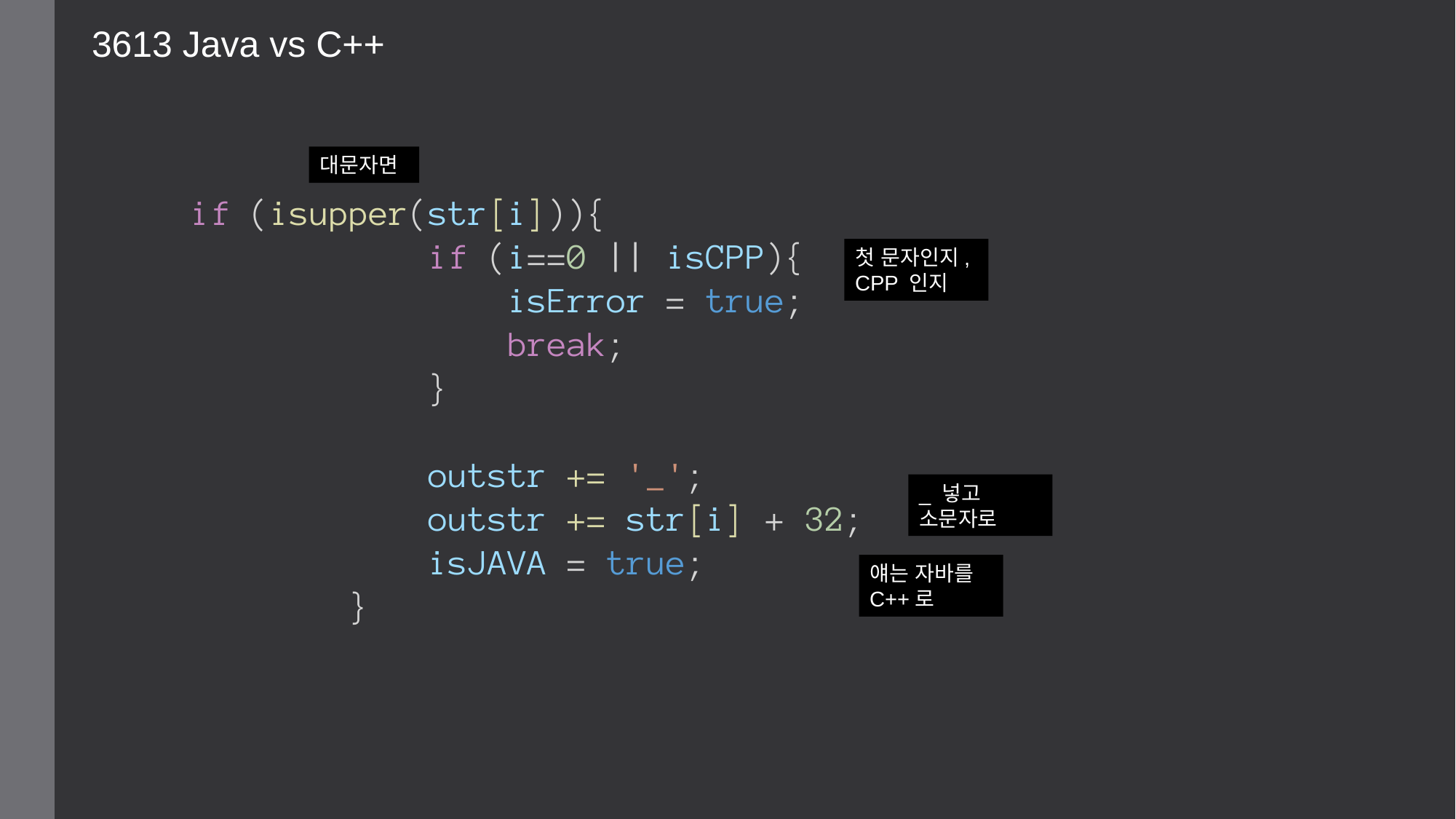

3613 Java vs C++
대문자면
if (isupper(str[i])){
            if (i==0 || isCPP){
                isError = true;
                break;
            }

            outstr += '_';
            outstr += str[i] + 32;
            isJAVA = true;
        }
첫 문자인지, CPP 인지
_ 넣고 소문자로
얘는 자바를 C++로